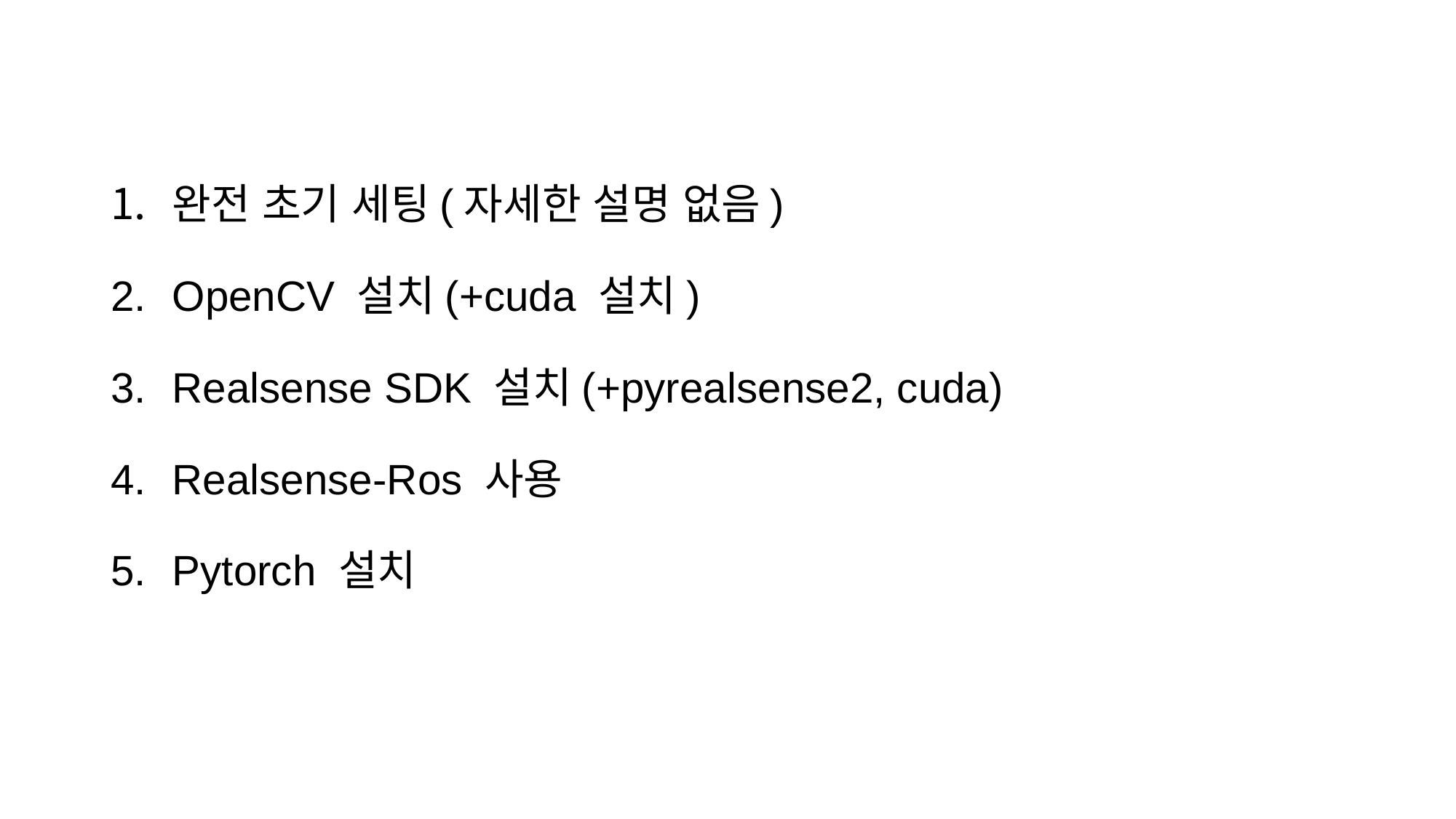

완전 초기 세팅(자세한 설명 없음)
OpenCV 설치(+cuda 설치)
Realsense SDK 설치(+pyrealsense2, cuda)
Realsense-Ros 사용
Pytorch 설치